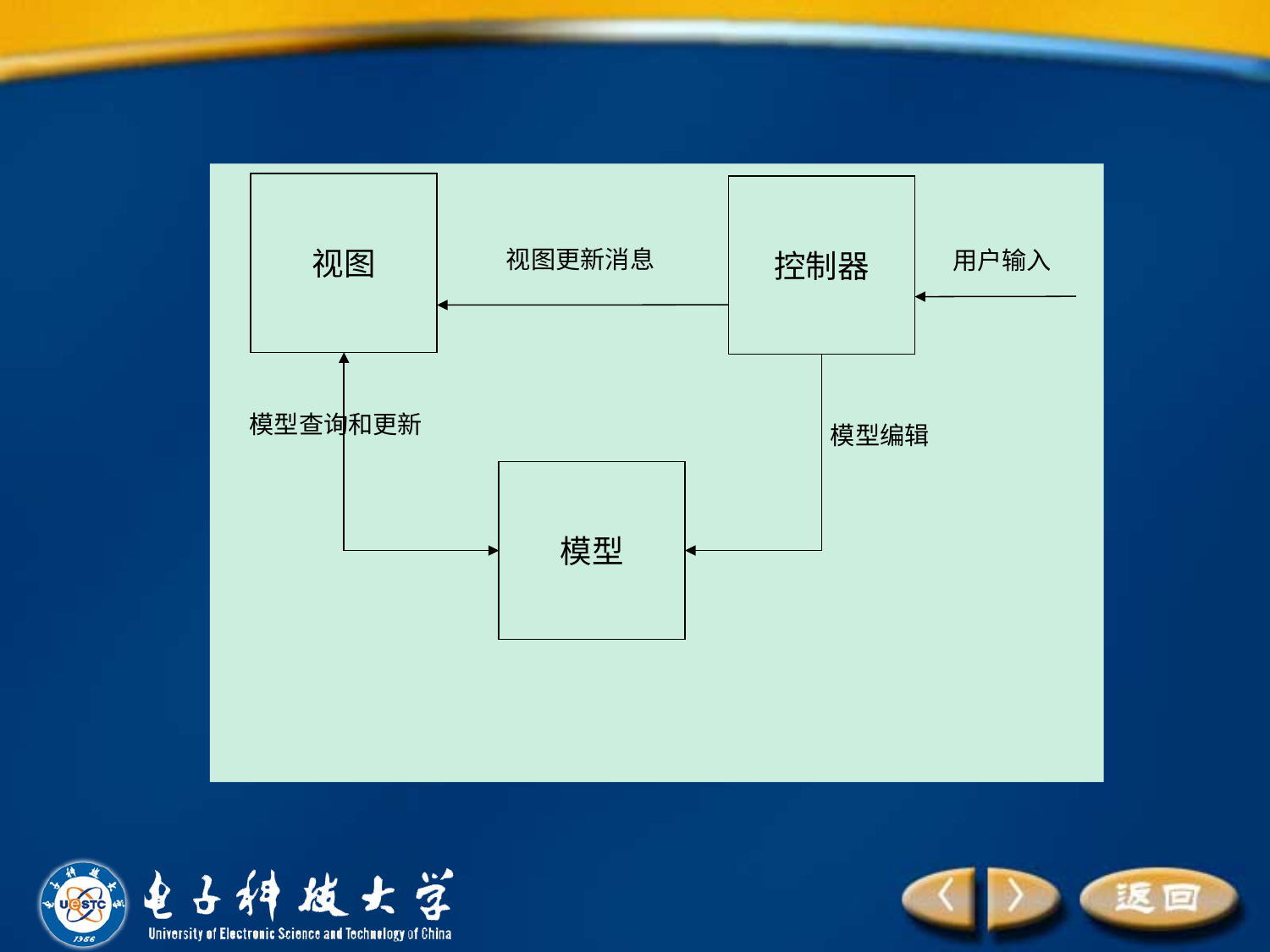

视图
控制器
视图更新消息
用户输入

模型查询和更新
模型编辑
模型